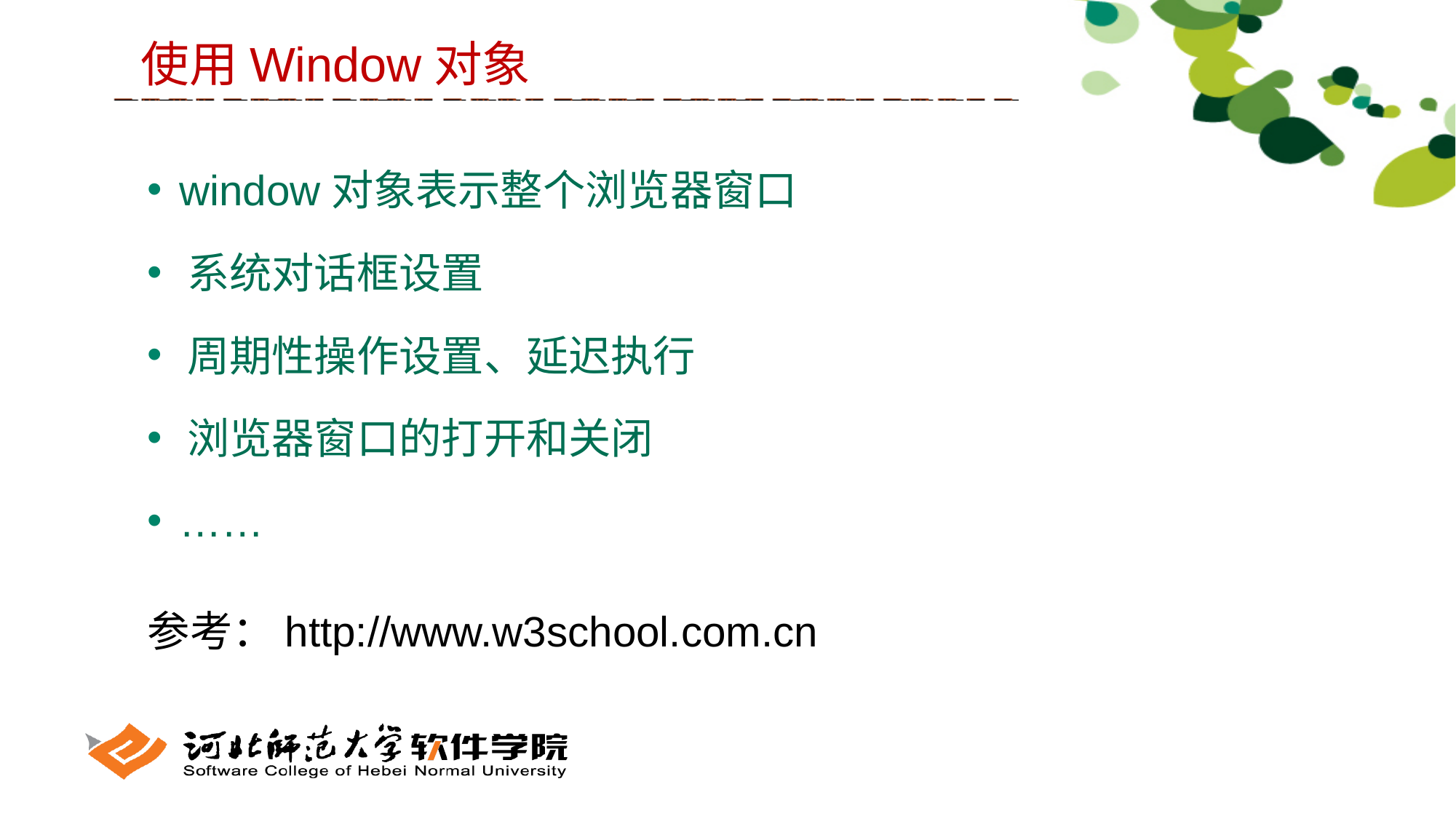

使用Window对象
 window对象表示整个浏览器窗口
 系统对话框设置
 周期性操作设置、延迟执行
 浏览器窗口的打开和关闭
 ……
参考：http://www.w3school.com.cn